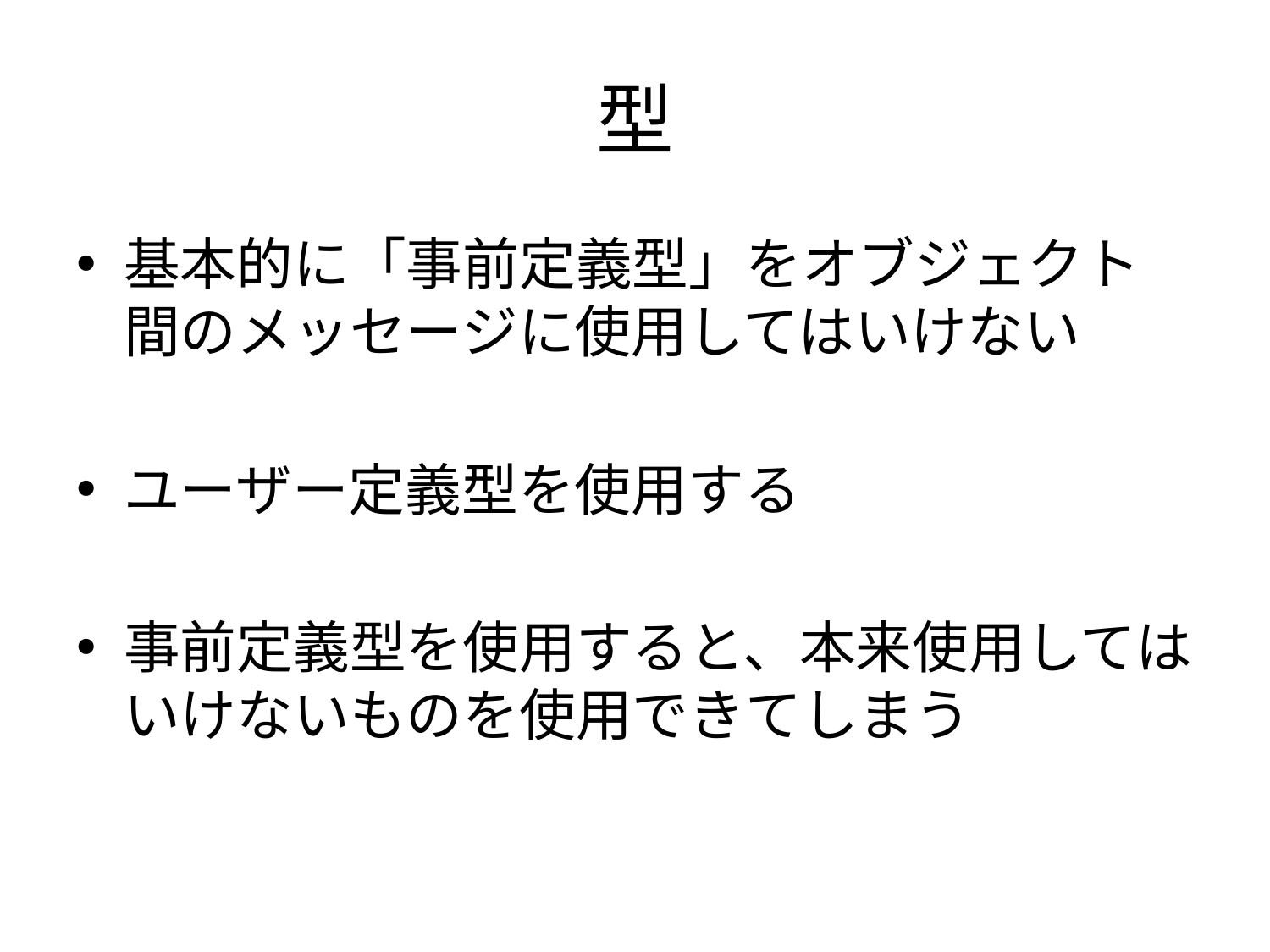

# 型
基本的に「事前定義型」をオブジェクト間のメッセージに使用してはいけない

ユーザー定義型を使用する

事前定義型を使用すると、本来使用してはいけないものを使用できてしまう